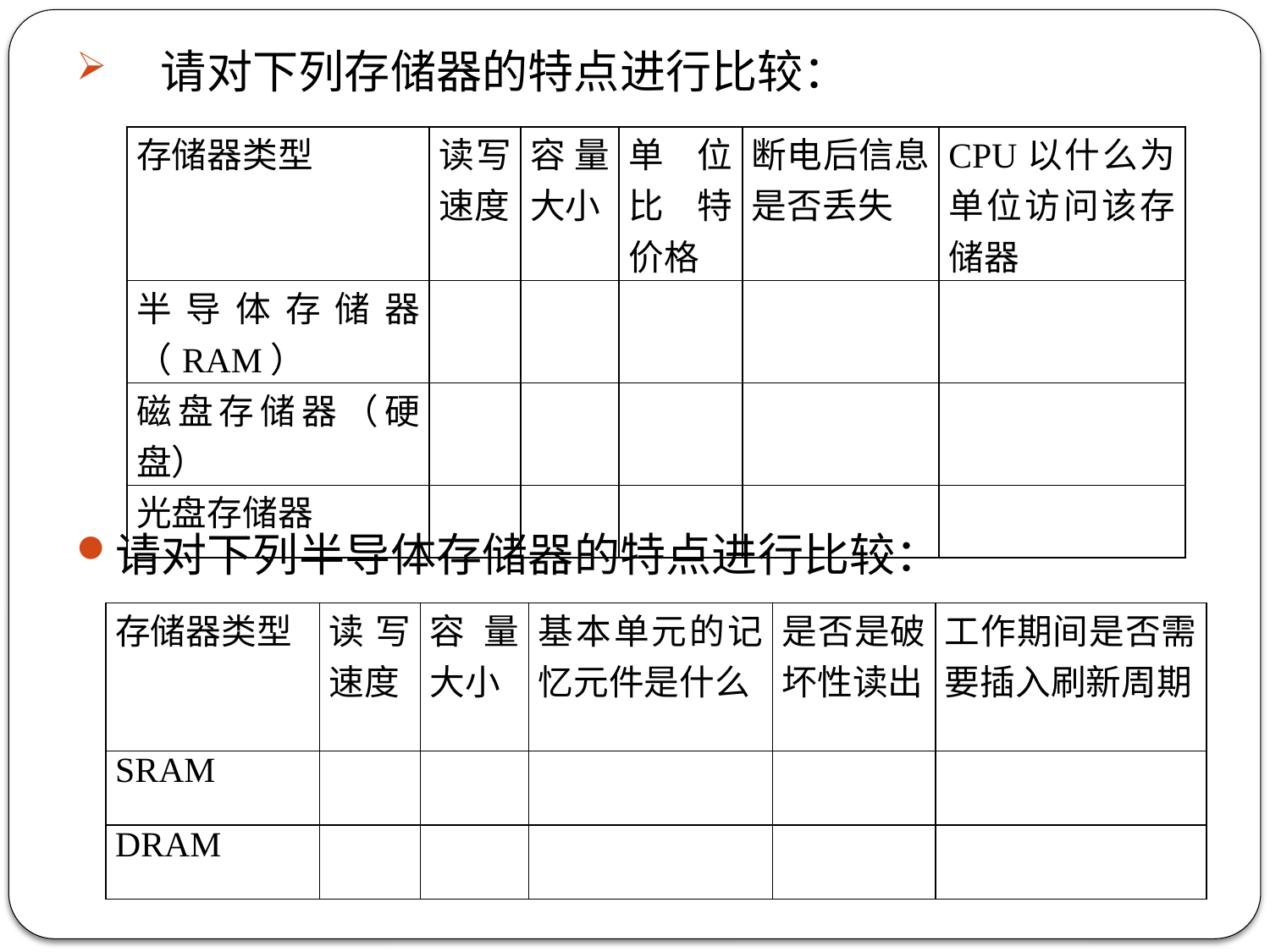

请对下列存储器的特点进行比较：

请对下列半导体存储器的特点进行比较：
| 存储器类型 | 读写速度 | 容量大小 | 单位比特价格 | 断电后信息是否丢失 | CPU以什么为单位访问该存储器 |
| --- | --- | --- | --- | --- | --- |
| 半导体存储器（RAM） |  |  |  |  |  |
| 磁盘存储器（硬盘） |  |  |  |  |  |
| 光盘存储器 |  |  |  |  |  |
| 存储器类型 | 读写速度 | 容量大小 | 基本单元的记忆元件是什么 | 是否是破坏性读出 | 工作期间是否需要插入刷新周期 |
| --- | --- | --- | --- | --- | --- |
| SRAM |  |  |  |  |  |
| DRAM |  |  |  |  |  |